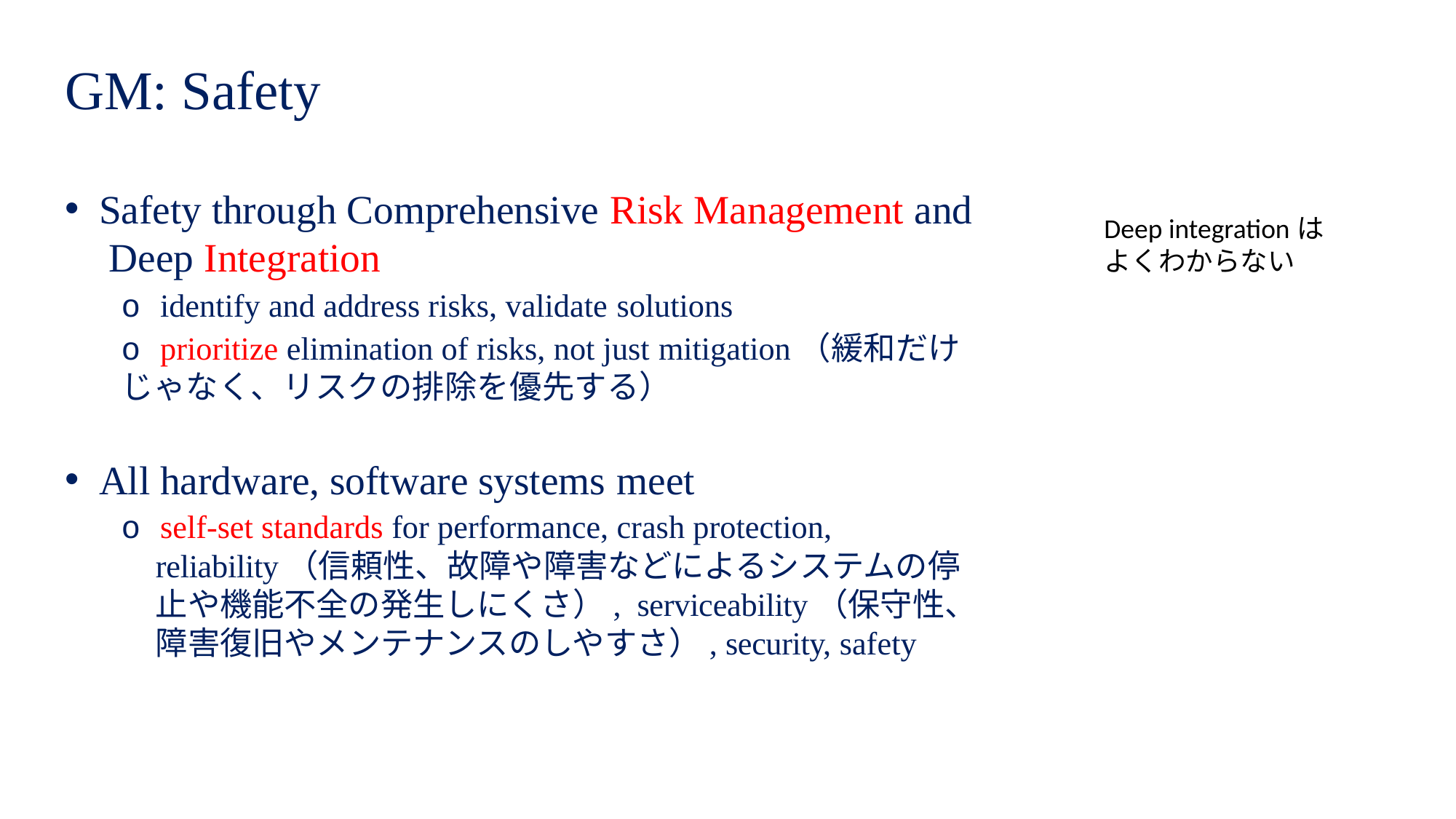

# GM: Safety
Safety through Comprehensive Risk Management and  Deep Integration
o identify and address risks, validate solutions
o prioritize elimination of risks, not just mitigation（緩和だけじゃなく、リスクの排除を優先する）

All hardware, software systems meet
o self-set standards for performance, crash protection, reliability（信頼性、故障や障害などによるシステムの停止や機能不全の発生しにくさ）,  serviceability（保守性、障害復旧やメンテナンスのしやすさ）, security, safety
Deep integrationはよくわからない